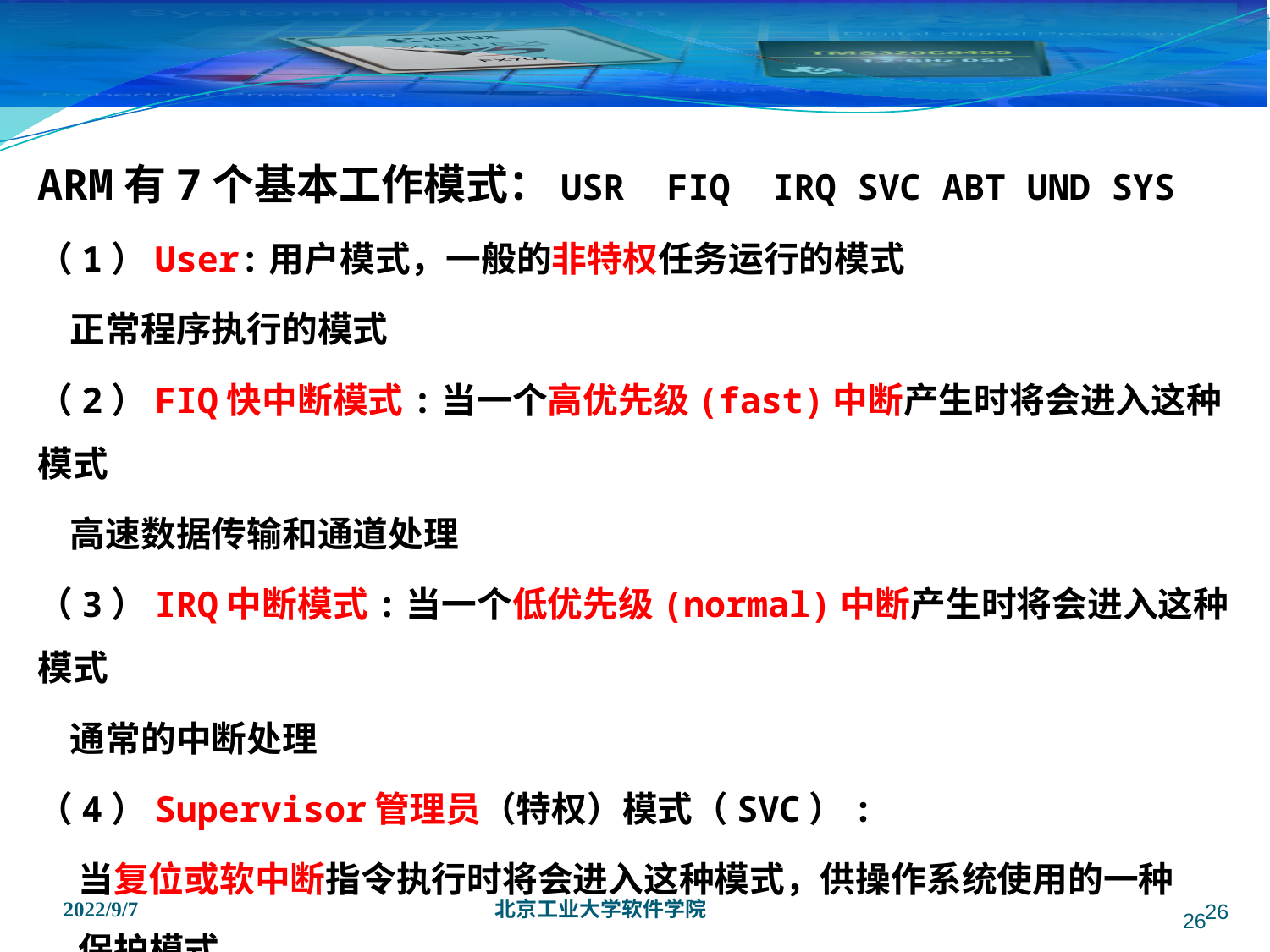

ARM有7个基本工作模式：USR  FIQ  IRQ SVC ABT UND SYS
（1）User:用户模式，一般的非特权任务运行的模式
   正常程序执行的模式
（2）FIQ快中断模式:当一个高优先级(fast)中断产生时将会进入这种模式
   高速数据传输和通道处理
（3）IRQ中断模式:当一个低优先级(normal)中断产生时将会进入这种模式
   通常的中断处理
（4）Supervisor管理员（特权）模式（SVC）:
    当复位或软中断指令执行时将会进入这种模式，供操作系统使用的一种
    保护模式

26